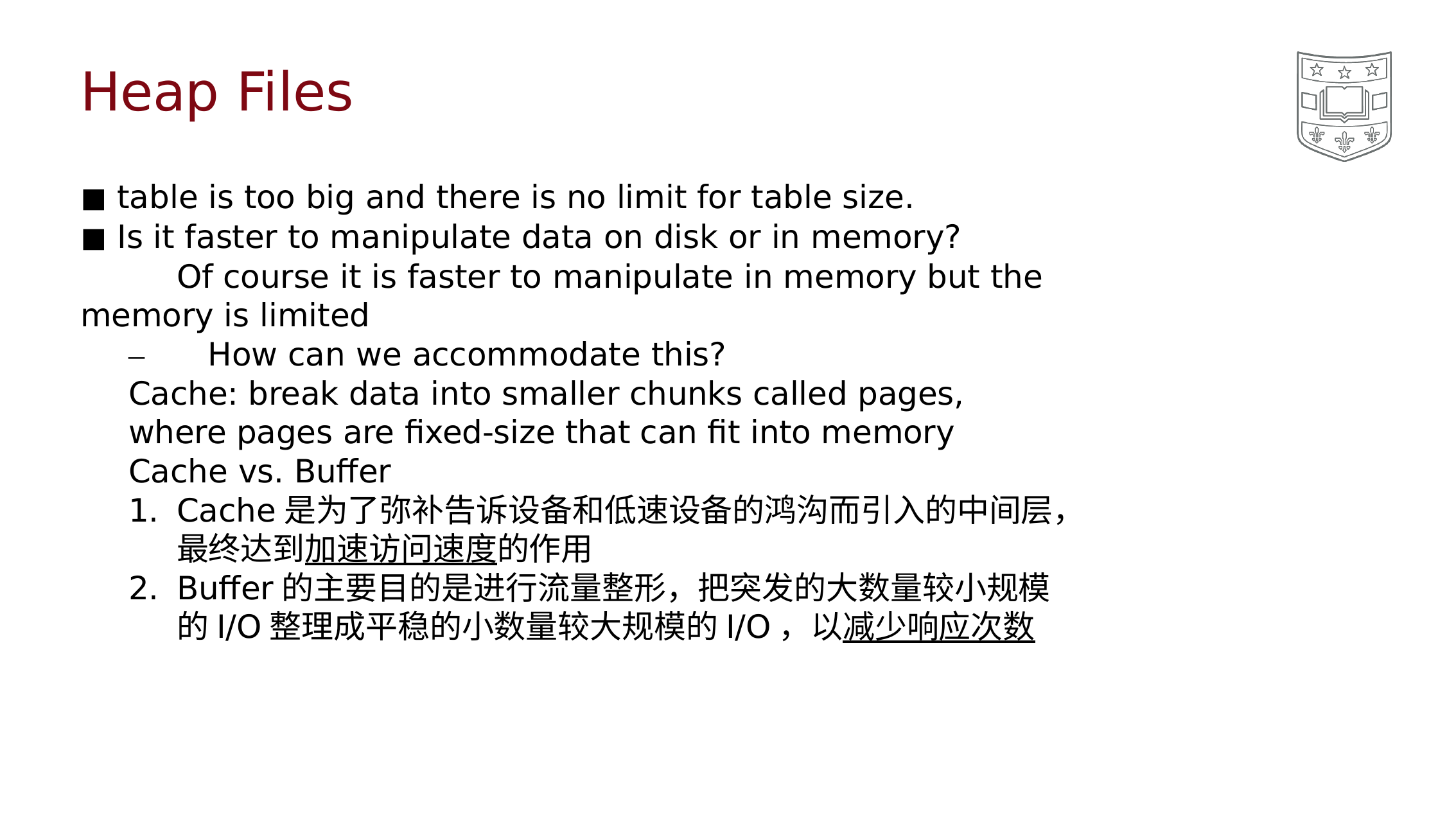

# Heap Files
◼ table is too big and there is no limit for table size.
◼ Is it faster to manipulate data on disk or in memory?
	Of course it is faster to manipulate in memory but the memory is limited
–	How can we accommodate this?
Cache: break data into smaller chunks called pages, where pages are fixed-size that can fit into memory
Cache vs. Buffer
Cache是为了弥补告诉设备和低速设备的鸿沟而引入的中间层，最终达到加速访问速度的作用
Buffer的主要目的是进行流量整形，把突发的大数量较小规模的I/O整理成平稳的小数量较大规模的I/O，以减少响应次数